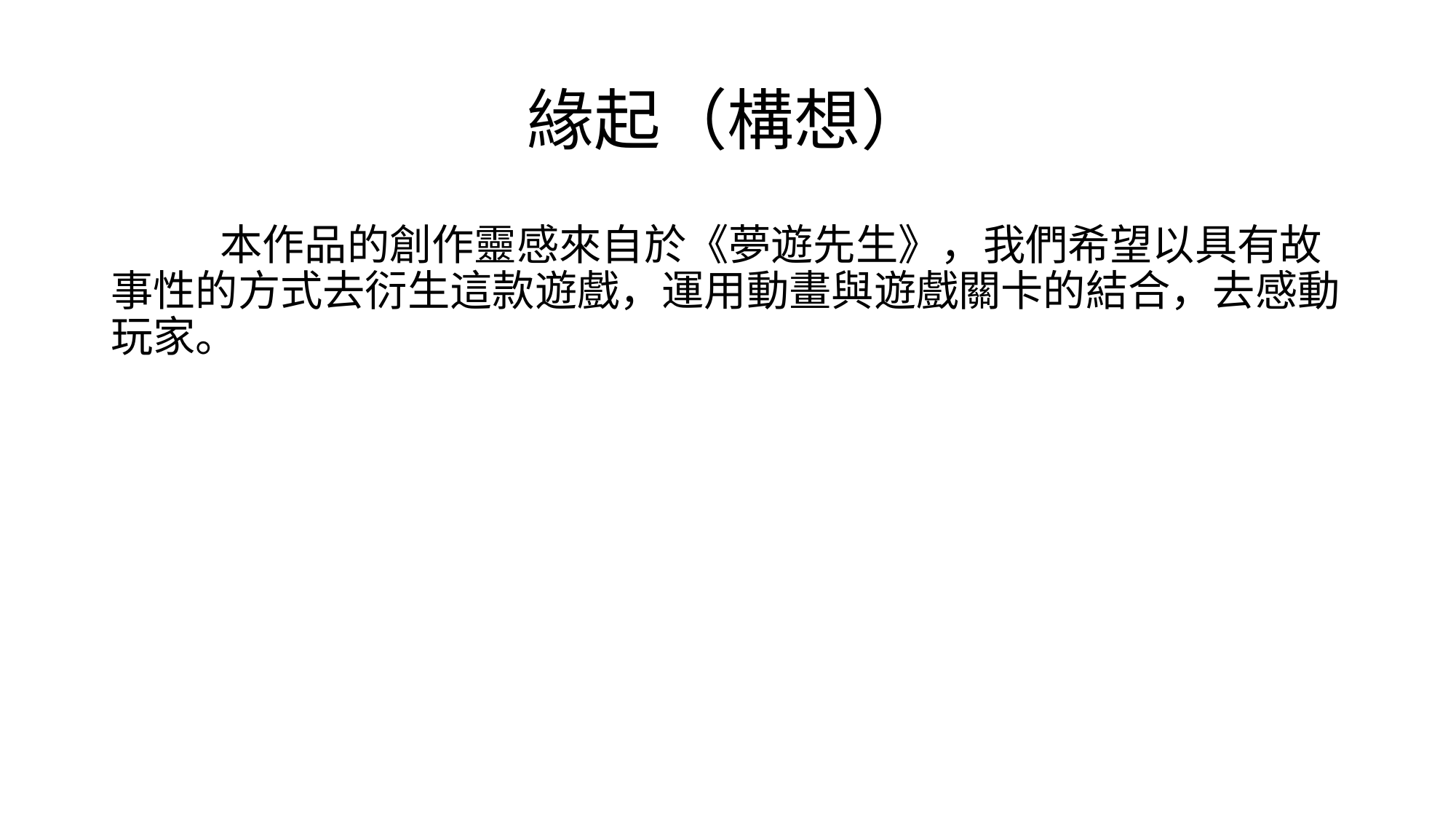

# 緣起（構想）
	本作品的創作靈感來自於《夢遊先生》，我們希望以具有故事性的方式去衍生這款遊戲，運用動畫與遊戲關卡的結合，去感動玩家。